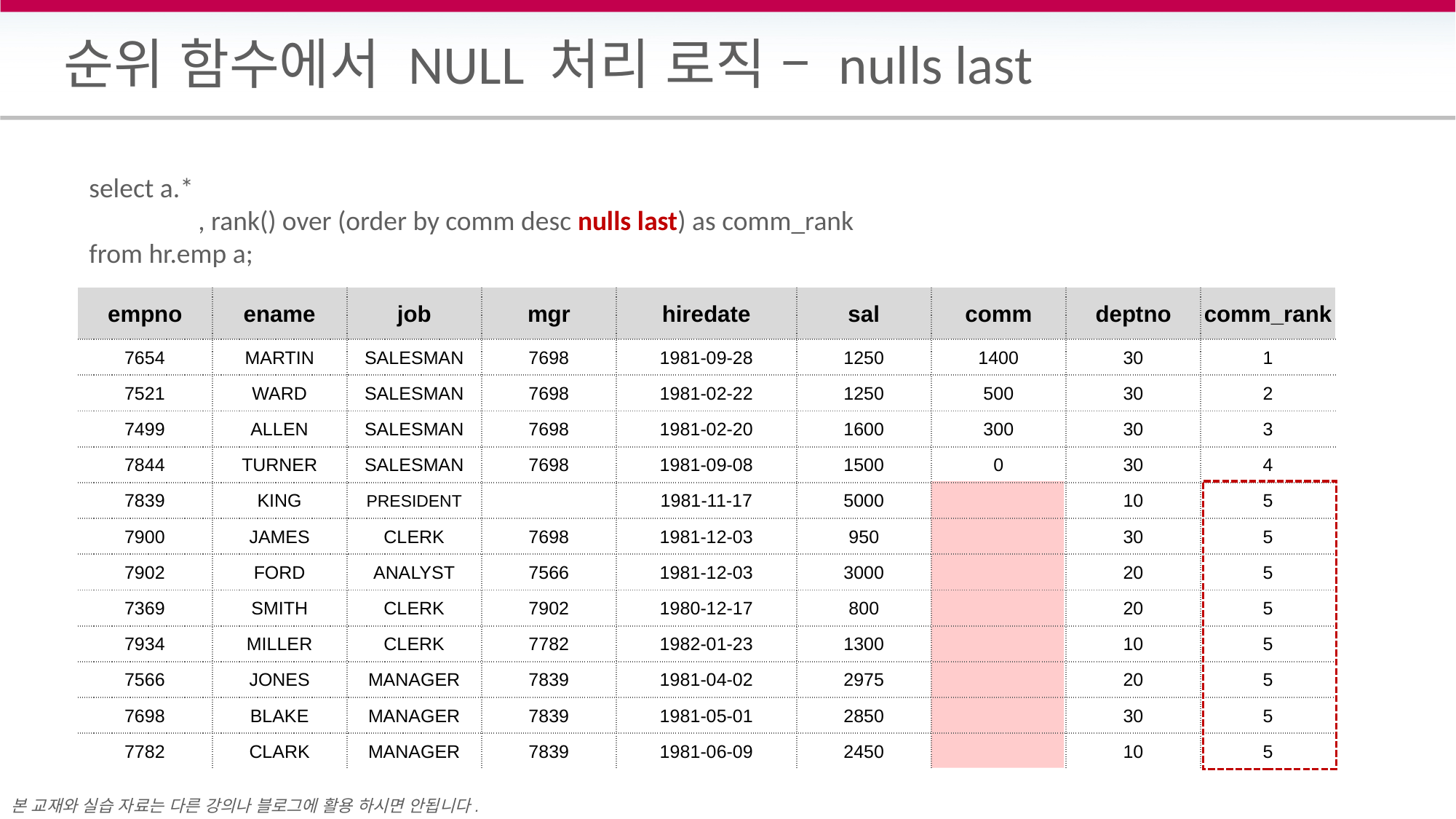

# 순위 함수에서 NULL 처리 로직 – nulls last
select a.*
	, rank() over (order by comm desc nulls last) as comm_rank
from hr.emp a;
| empno | ename | job | mgr | hiredate | sal | comm | deptno | comm\_rank |
| --- | --- | --- | --- | --- | --- | --- | --- | --- |
| 7654 | MARTIN | SALESMAN | 7698 | 1981-09-28 | 1250 | 1400 | 30 | 1 |
| 7521 | WARD | SALESMAN | 7698 | 1981-02-22 | 1250 | 500 | 30 | 2 |
| 7499 | ALLEN | SALESMAN | 7698 | 1981-02-20 | 1600 | 300 | 30 | 3 |
| 7844 | TURNER | SALESMAN | 7698 | 1981-09-08 | 1500 | 0 | 30 | 4 |
| 7839 | KING | PRESIDENT |  | 1981-11-17 | 5000 |  | 10 | 5 |
| 7900 | JAMES | CLERK | 7698 | 1981-12-03 | 950 |  | 30 | 5 |
| 7902 | FORD | ANALYST | 7566 | 1981-12-03 | 3000 |  | 20 | 5 |
| 7369 | SMITH | CLERK | 7902 | 1980-12-17 | 800 |  | 20 | 5 |
| 7934 | MILLER | CLERK | 7782 | 1982-01-23 | 1300 |  | 10 | 5 |
| 7566 | JONES | MANAGER | 7839 | 1981-04-02 | 2975 |  | 20 | 5 |
| 7698 | BLAKE | MANAGER | 7839 | 1981-05-01 | 2850 |  | 30 | 5 |
| 7782 | CLARK | MANAGER | 7839 | 1981-06-09 | 2450 |  | 10 | 5 |